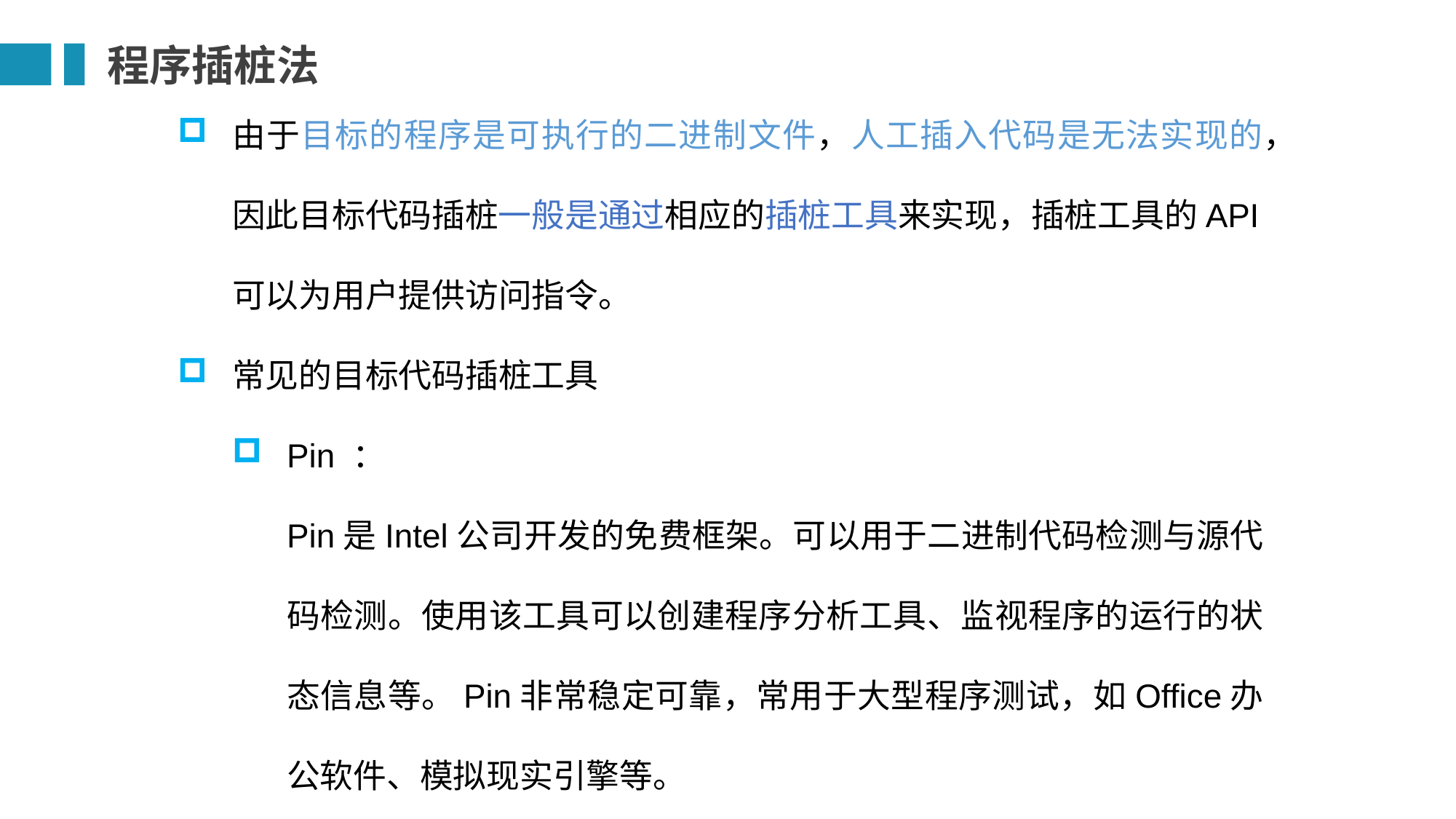

程序插桩法

由于目标的程序是可执行的二进制文件，人工插入代码是无法实现的，因此目标代码插桩一般是通过相应的插桩工具来实现，插桩工具的API可以为用户提供访问指令。
常见的目标代码插桩工具
Pin ：
Pin是Intel公司开发的免费框架。可以用于二进制代码检测与源代码检测。使用该工具可以创建程序分析工具、监视程序的运行的状态信息等。Pin非常稳定可靠，常用于大型程序测试，如Office办公软件、模拟现实引擎等。

107